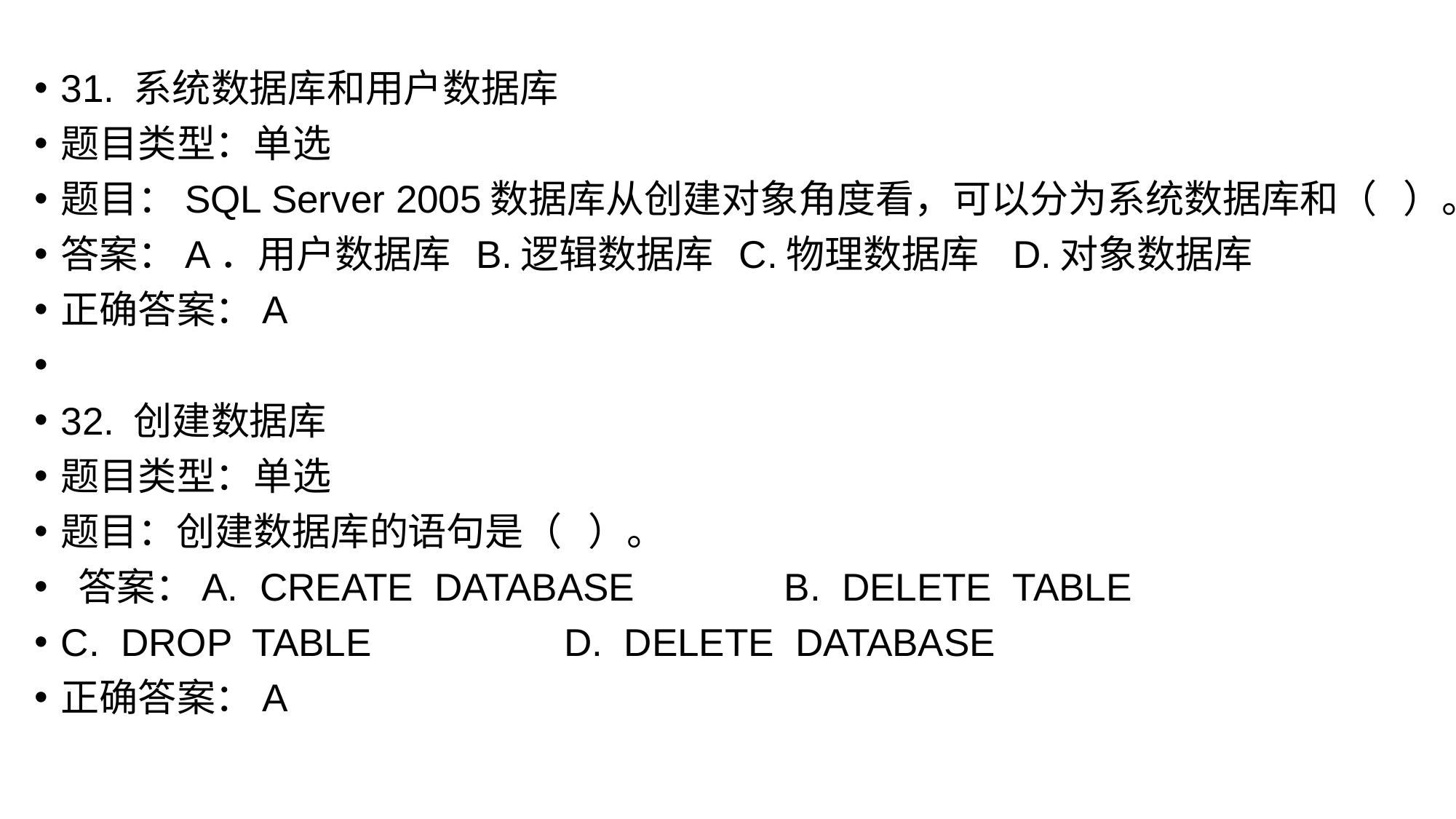

#
31. 系统数据库和用户数据库
题目类型：单选
题目：SQL Server 2005数据库从创建对象角度看，可以分为系统数据库和（   ）。
答案：A．用户数据库  B.逻辑数据库  C.物理数据库   D.对象数据库
正确答案：A

32. 创建数据库
题目类型：单选
题目：创建数据库的语句是（   ）。
 答案：A.  CREATE  DATABASE              B.  DELETE  TABLE
C.  DROP  TABLE                  D.  DELETE  DATABASE
正确答案：A